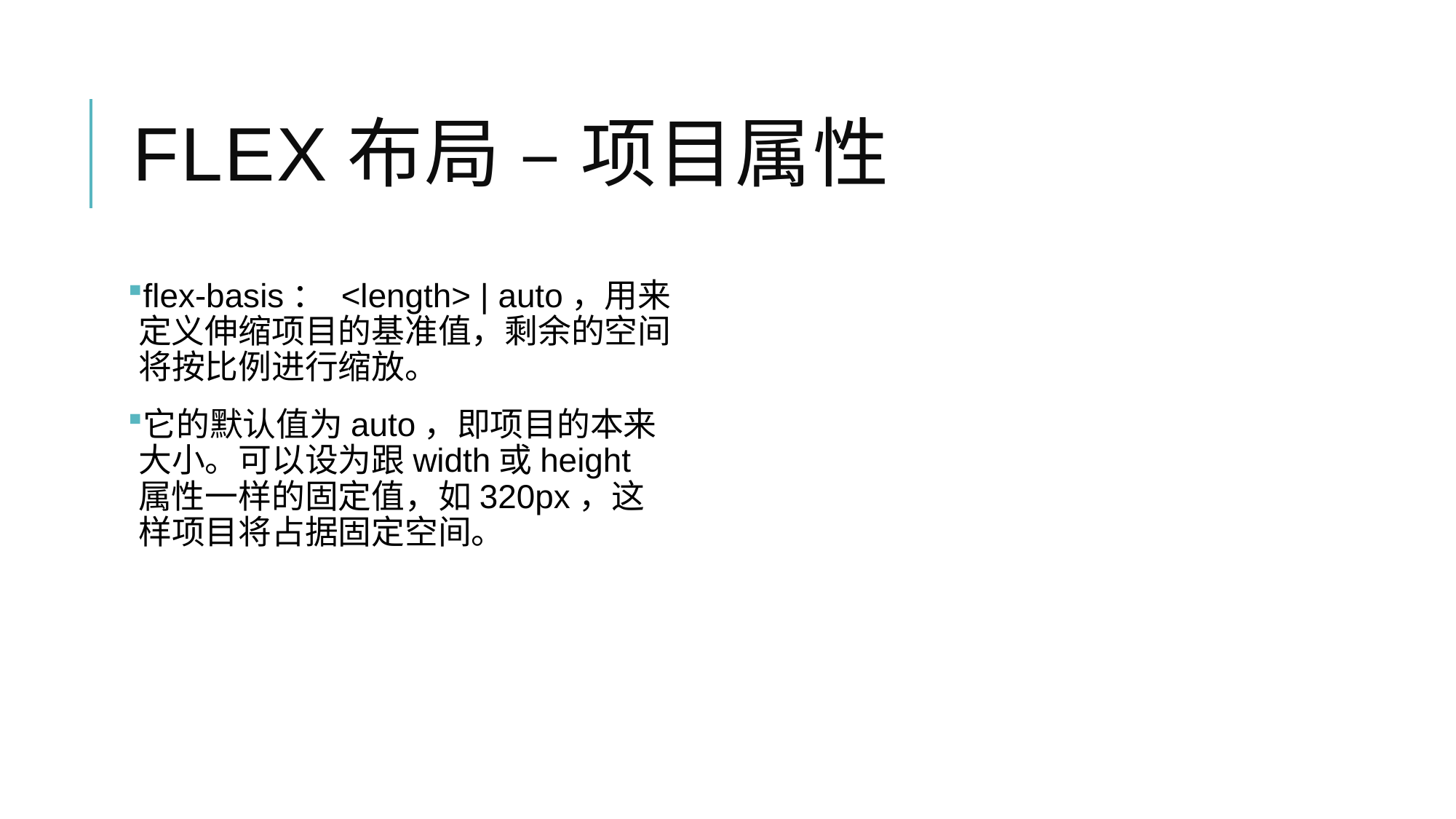

# Flex布局 – 项目属性
flex-basis： <length> | auto，用来定义伸缩项目的基准值，剩余的空间将按比例进行缩放。
它的默认值为auto，即项目的本来大小。可以设为跟width或height属性一样的固定值，如320px，这样项目将占据固定空间。